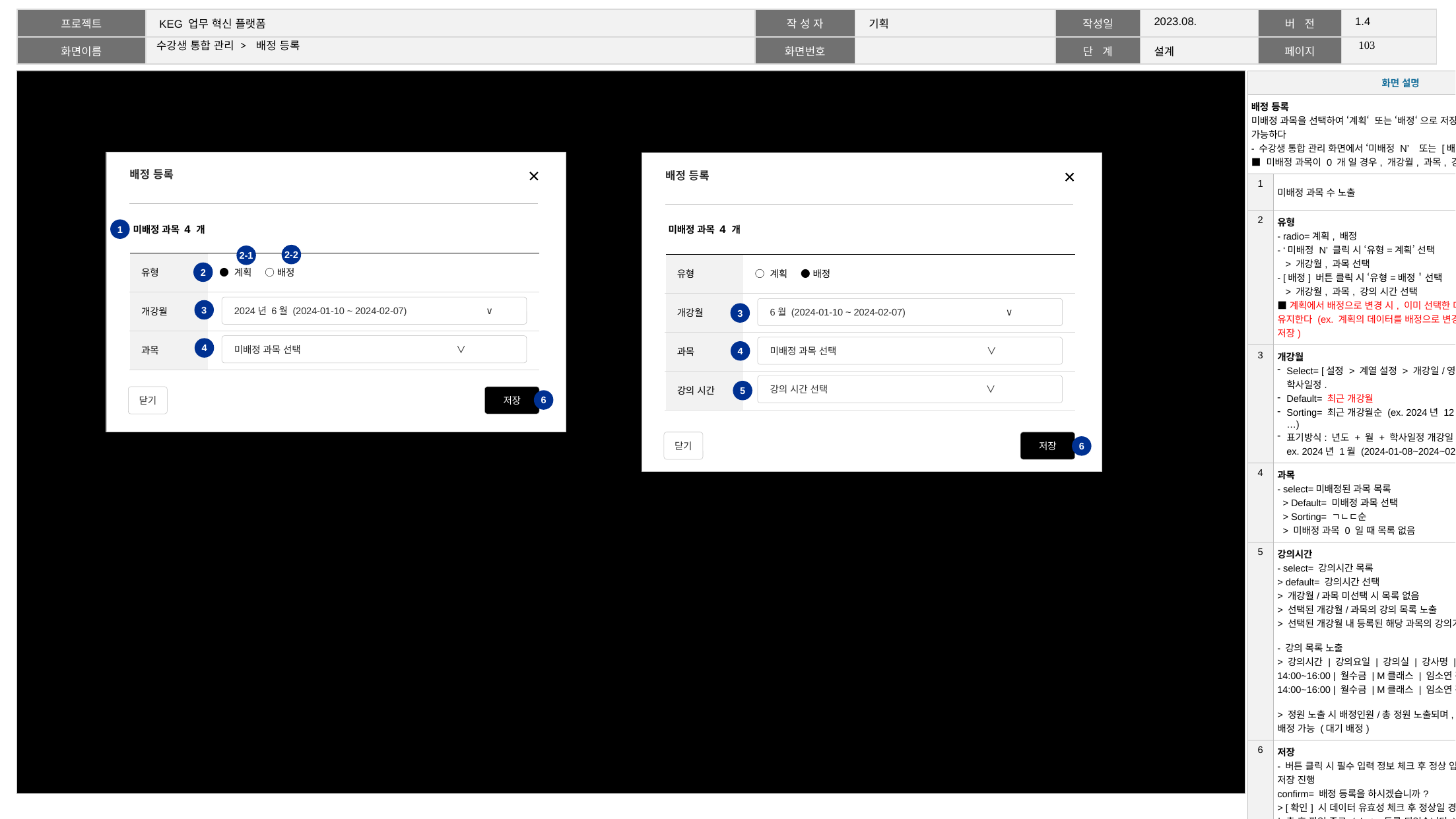

103

# 수강생 통합 관리 > 배정 등록
| 화면 설명 |  |
| --- | --- |
| 배정 등록 미배정 과목을 선택하여 ‘계획‘ 또는 ‘배정‘ 으로 저장 시 캘린더에 확인 가능하다 - 수강생 통합 관리 화면에서 ‘미배정 N’ 또는 [배정] 버튼 클릭 시 호출 ■ 미배정 과목이 0 개 일 경우, 개강월, 과목, 강의 시간 비활성화 |  |
| 1 | 미배정 과목 수 노출 |
| 2 | 유형 - radio=계획, 배정 - ‘미배정 N’ 클릭 시 ‘유형=계획’ 선택 > 개강월, 과목 선택 - [배정] 버튼 클릭 시 ‘유형=배정＇선택 > 개강월, 과목, 강의 시간 선택 ■ 계획에서 배정으로 변경 시, 이미 선택한 데이터가 있을 경우 유지한다 (ex. 계획의 데이터를 배정으로 변경하여 강의 시간 선택 후 저장) |
| 3 | 개강월 Select= [설정 > 계열 설정 > 개강일/영업일]에 등록된 학사일정. Default= 최근 개강월 Sorting= 최근 개강월순 (ex. 2024년 12월, 2024년 11월, …) 표기방식: 년도 + 월 + 학사일정 개강일~종강일 ex. 2024년 1월 (2024-01-08~2024~02-06) |
| 4 | 과목 - select=미배정된 과목 목록 > Default= 미배정 과목 선택 > Sorting= ㄱㄴㄷ순 > 미배정 과목 0 일 때 목록 없음 |
| 5 | 강의시간 - select= 강의시간 목록 > default= 강의시간 선택 > 개강월/과목 미선택 시 목록 없음 > 선택된 개강월/과목의 강의 목록 노출 > 선택된 개강월 내 등록된 해당 과목의 강의가 없을 경우 목록 없음 - 강의 목록 노출 > 강의시간 | 강의요일 | 강의실 | 강사명 | 정원 14:00~16:00 | 월수금 | M클래스 | 임소연 강사 | 정원 10/20명 14:00~16:00 | 월수금 | M클래스 | 임소연 강사 | 정원 21/20명 > 정원 노출 시 배정인원/총 정원 노출되며, 정원이 오버된 목록도 배정 가능 (대기 배정) |
| 6 | 저장 - 버튼 클릭 시 필수 입력 정보 체크 후 정상 입력 시 confirm 노출 후 저장 진행 confirm= 배정 등록을 하시겠습니까? > [확인] 시 데이터 유효성 체크 후 정상일 경우 DB 저장 및 alert 노출 후 팝업 종료 (alert= 등록 되었습니다.) > [취소] 시 confirm 종료 ■ 오류 Case Case1. 과목 미선택 시 Alert= 과목을 선택해 주세요. Case2. 강의 시간 미선택 시 Alert= 강의 시간을 선택해 주세요. |
배정 등록
배정 등록
미배정 과목 4 개
미배정 과목 4 개
1
2-2
2-1
| 유형 | ● 계획 ○ 배정 |
| --- | --- |
| 개강월 |  |
| 과목 |  |
| 유형 | ○ 계획 ● 배정 |
| --- | --- |
| 개강월 |  |
| 과목 |  |
| 강의 시간 |  |
2
2024년 6월 (2024-01-10 ~ 2024-02-07)                              ∨
6월 (2024-01-10 ~ 2024-02-07)                                      ∨
3
3
미배정 과목 선택                                                           ∨
미배정 과목 선택                                                         ∨
4
4
강의 시간 선택                                                            ∨
5
닫기
저장
6
닫기
저장
6